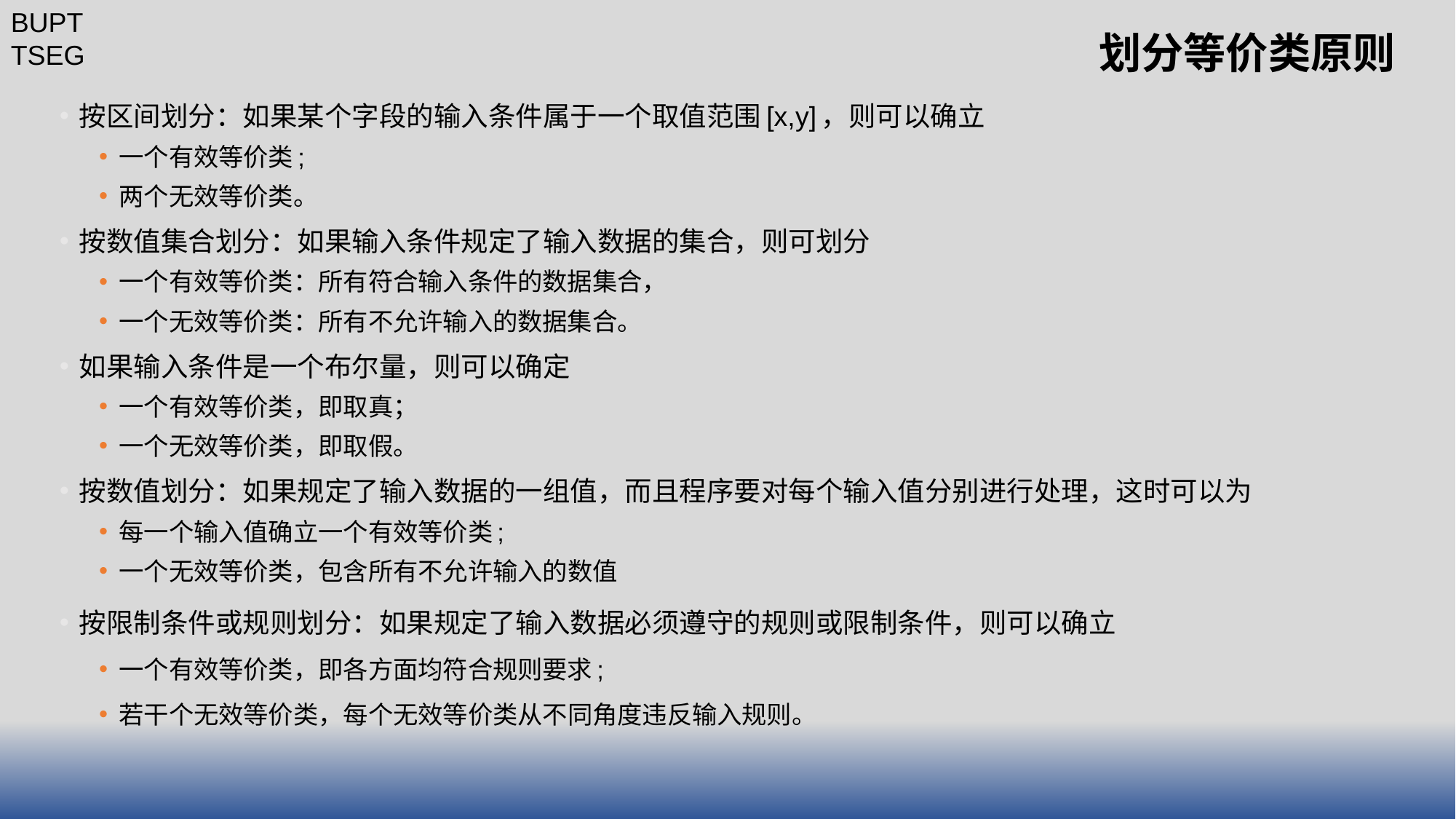

# 划分等价类原则
按区间划分：如果某个字段的输入条件属于一个取值范围[x,y]，则可以确立
一个有效等价类;
两个无效等价类。
按数值集合划分：如果输入条件规定了输入数据的集合，则可划分
一个有效等价类：所有符合输入条件的数据集合，
一个无效等价类：所有不允许输入的数据集合。
如果输入条件是一个布尔量，则可以确定
一个有效等价类，即取真；
一个无效等价类，即取假。
按数值划分：如果规定了输入数据的一组值，而且程序要对每个输入值分别进行处理，这时可以为
每一个输入值确立一个有效等价类;
一个无效等价类，包含所有不允许输入的数值
按限制条件或规则划分：如果规定了输入数据必须遵守的规则或限制条件，则可以确立
一个有效等价类，即各方面均符合规则要求;
若干个无效等价类，每个无效等价类从不同角度违反输入规则。